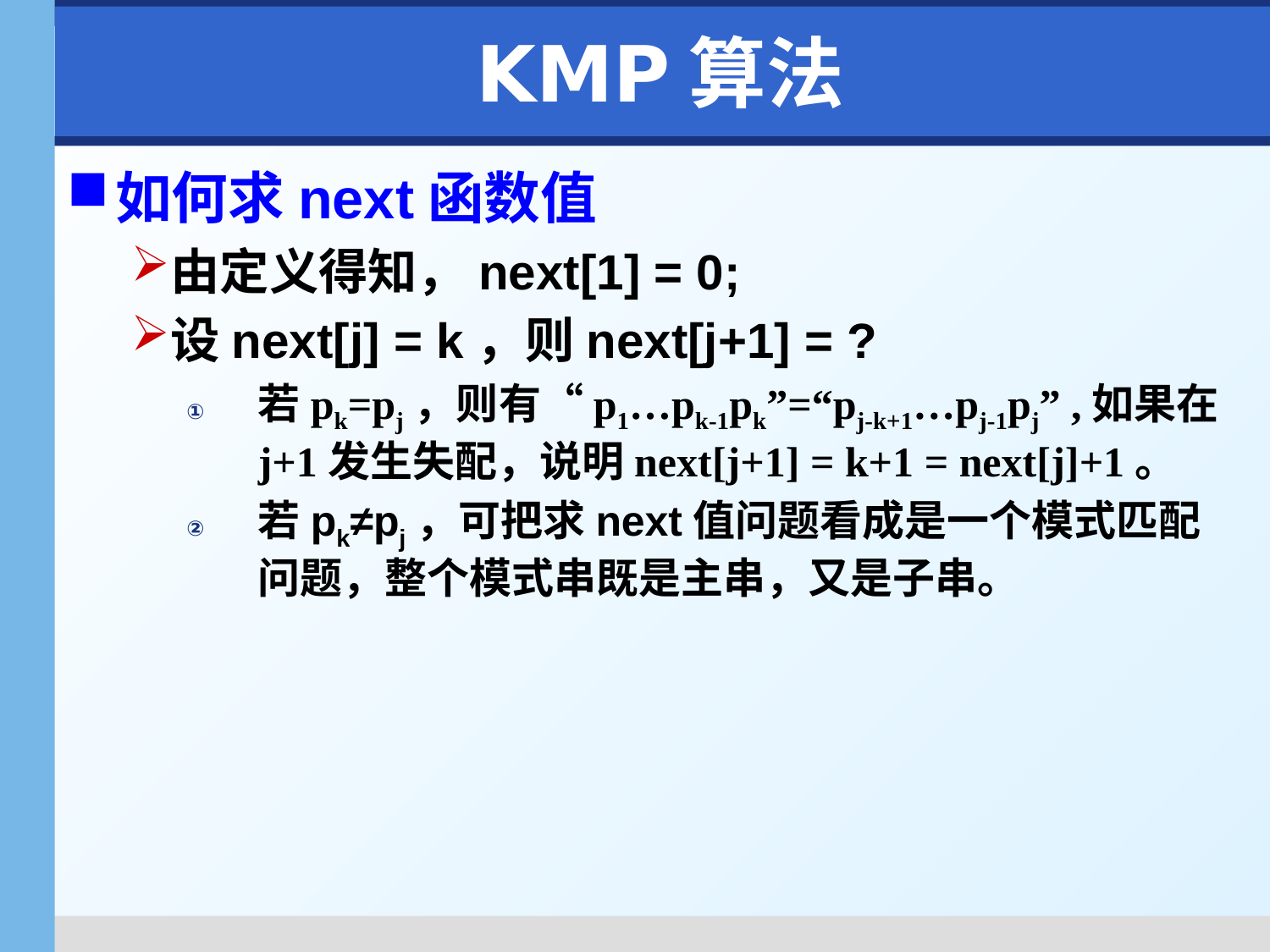

# KMP算法
如何求next函数值
由定义得知，next[1] = 0;
设next[j] = k，则next[j+1] = ?
若pk=pj，则有“p1…pk-1pk”=“pj-k+1…pj-1pj” ,如果在j+1发生失配，说明next[j+1] = k+1 = next[j]+1。
若pk≠pj，可把求next值问题看成是一个模式匹配问题，整个模式串既是主串，又是子串。